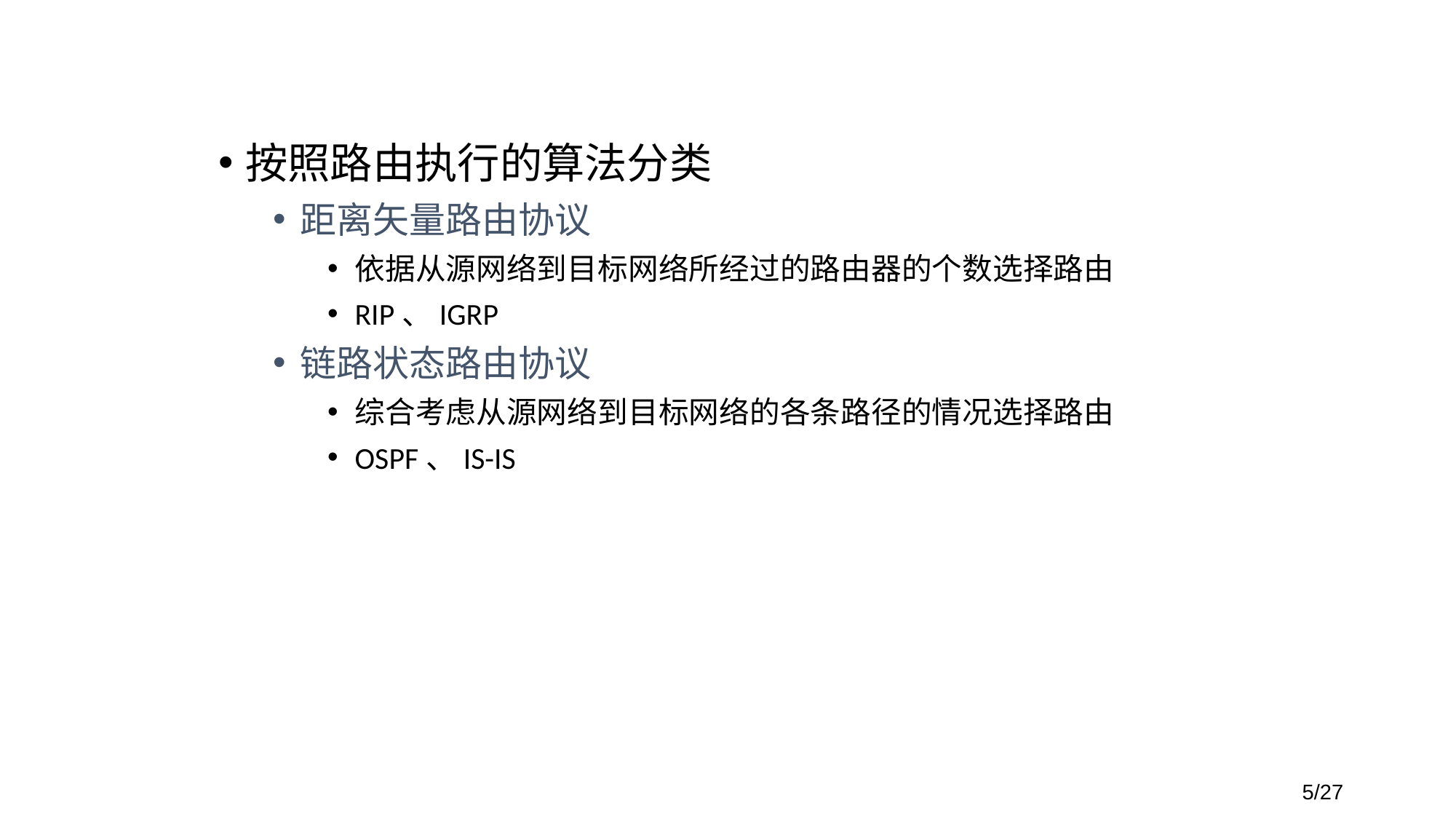

# 动态路由协议分类
按照路由执行的算法分类
距离矢量路由协议
依据从源网络到目标网络所经过的路由器的个数选择路由
RIP、IGRP
链路状态路由协议
综合考虑从源网络到目标网络的各条路径的情况选择路由
OSPF、IS-IS